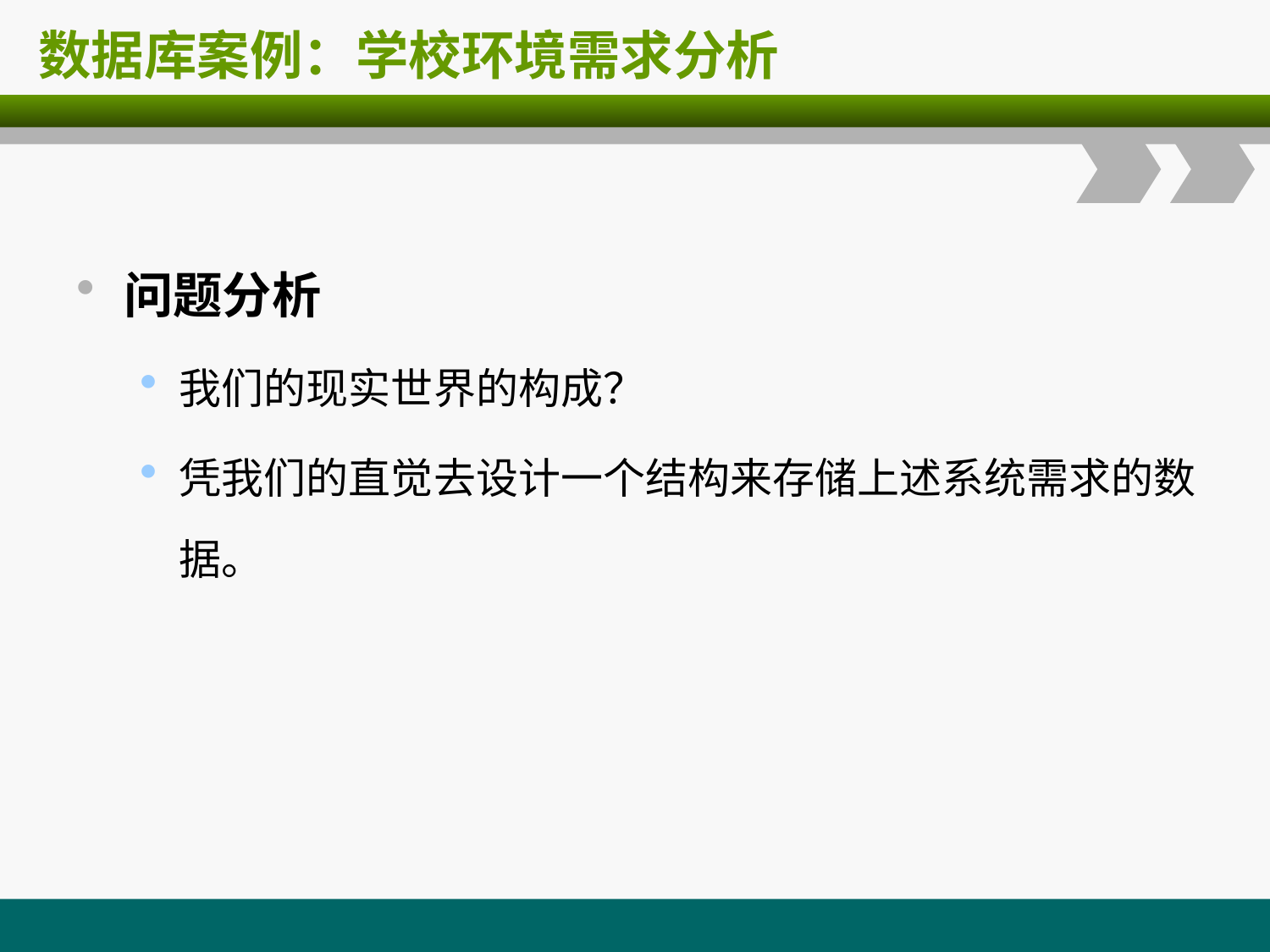

# 数据库案例：学校环境需求分析
问题分析
我们的现实世界的构成？
凭我们的直觉去设计一个结构来存储上述系统需求的数据。